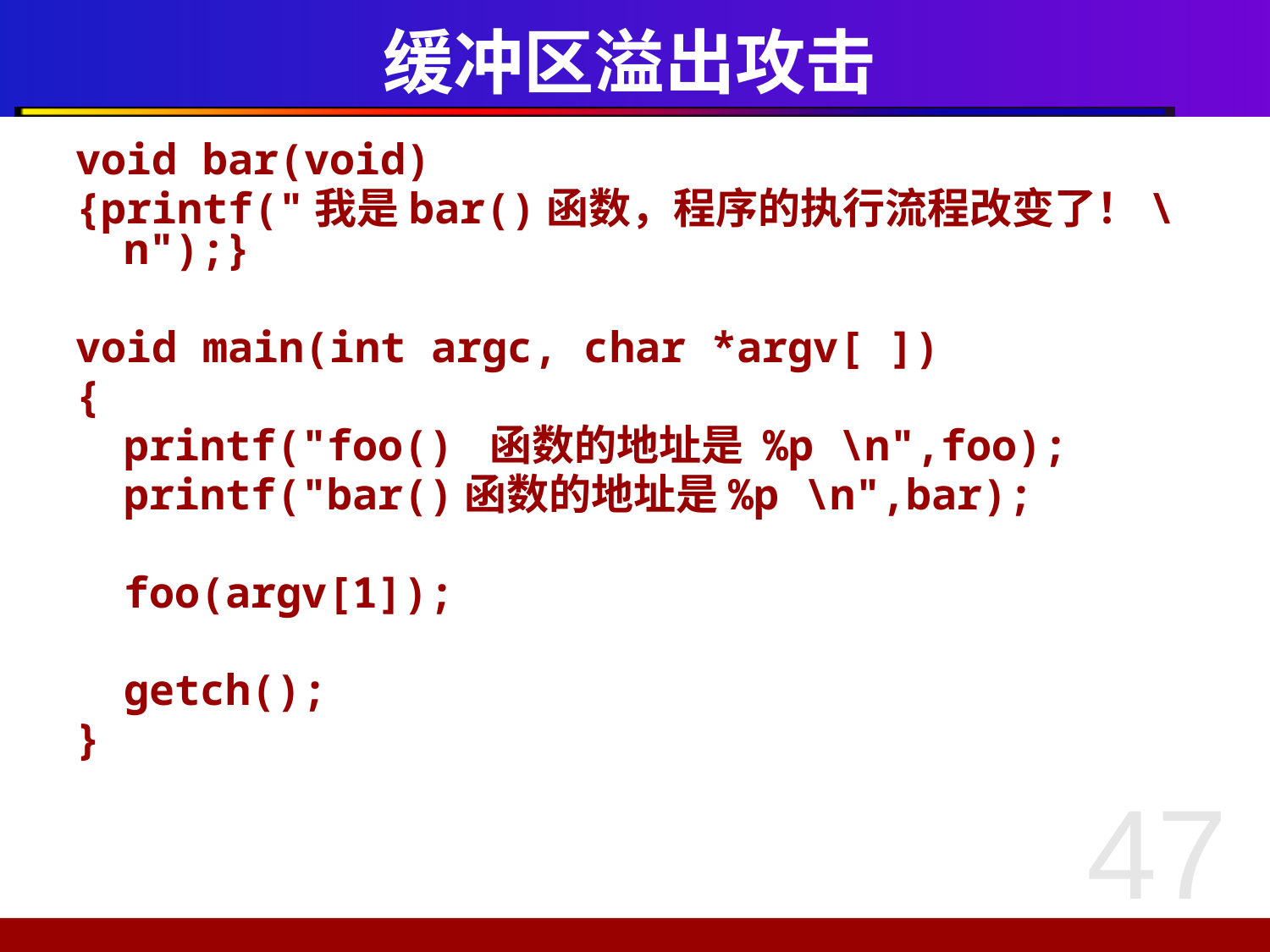

# 缓冲区溢出攻击
void bar(void)
{printf("我是bar()函数，程序的执行流程改变了！\n");}

void main(int argc, char *argv[ ])
{
	printf("foo() 函数的地址是 %p \n",foo);
	printf("bar()函数的地址是%p \n",bar);

	foo(argv[1]);

	getch();
}
47